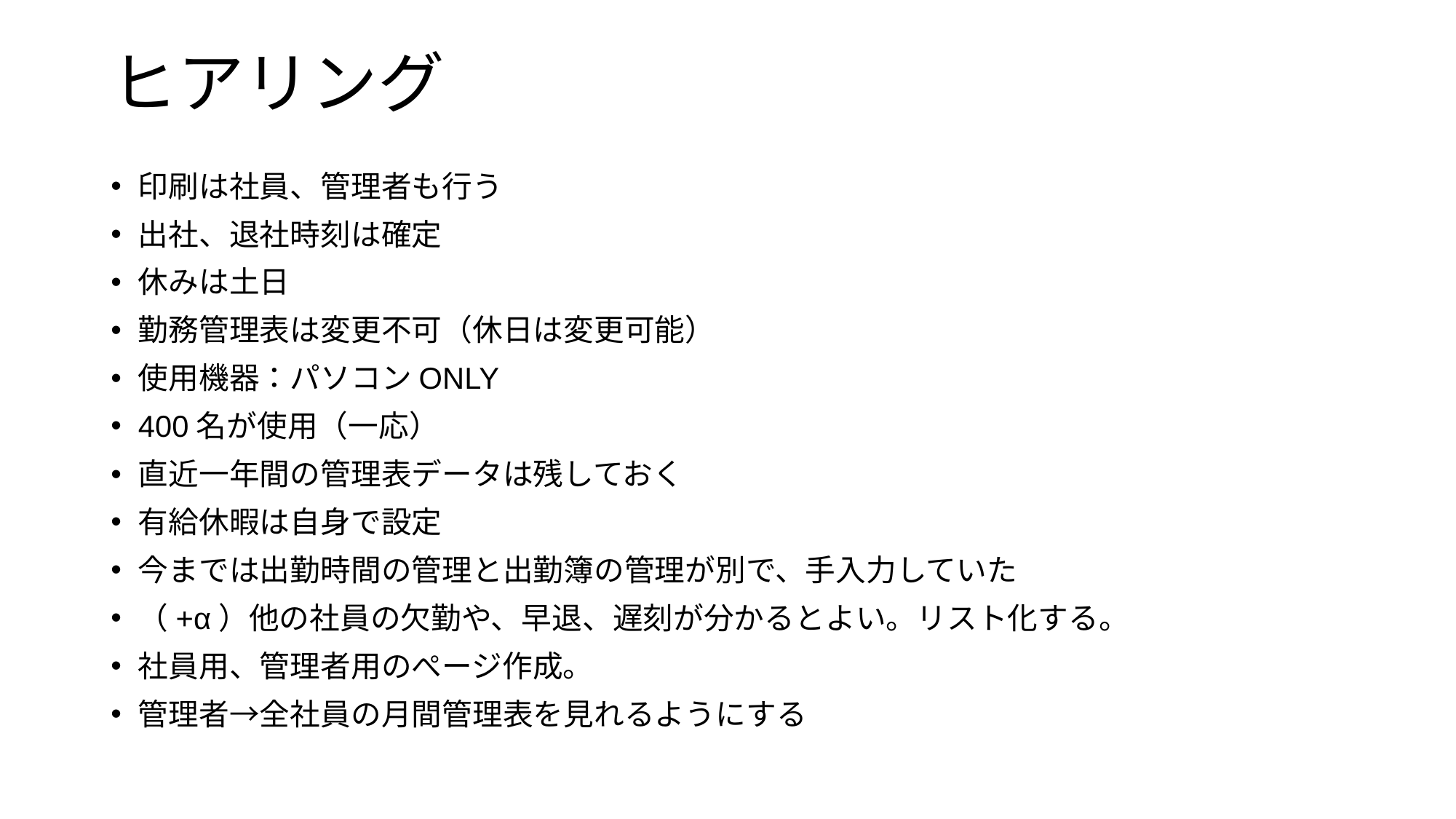

# ヒアリング

印刷は社員、管理者も行う
出社、退社時刻は確定
休みは土日
勤務管理表は変更不可（休日は変更可能）
使用機器：パソコンONLY
400名が使用（一応）
直近一年間の管理表データは残しておく
有給休暇は自身で設定
今までは出勤時間の管理と出勤簿の管理が別で、手入力していた
（+α）他の社員の欠勤や、早退、遅刻が分かるとよい。リスト化する。
社員用、管理者用のぺージ作成。
管理者→全社員の月間管理表を見れるようにする